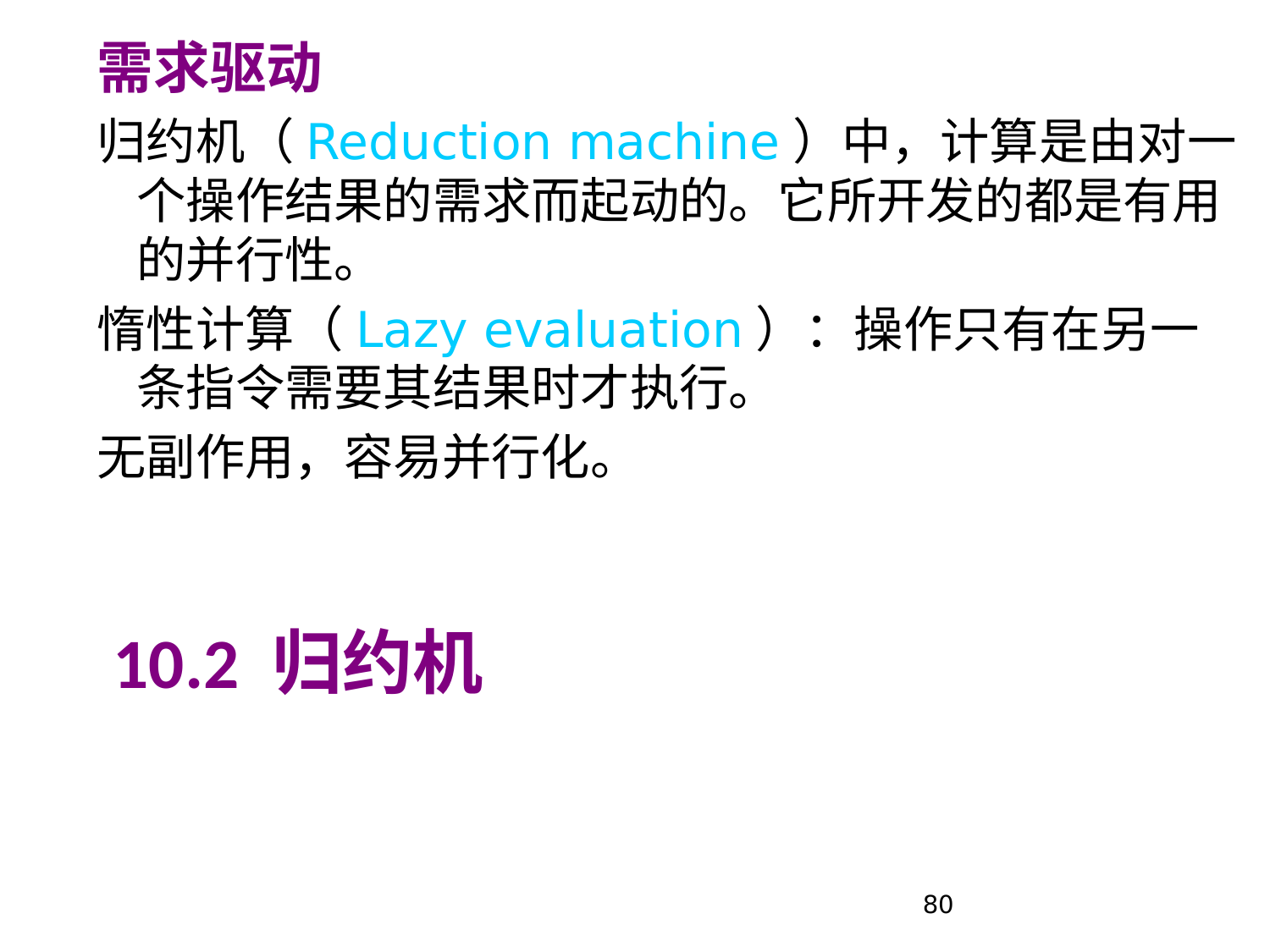

需求驱动
归约机（Reduction machine）中，计算是由对一个操作结果的需求而起动的。它所开发的都是有用的并行性。
惰性计算（Lazy evaluation）：操作只有在另一条指令需要其结果时才执行。
无副作用，容易并行化。
# 10.2 归约机
80